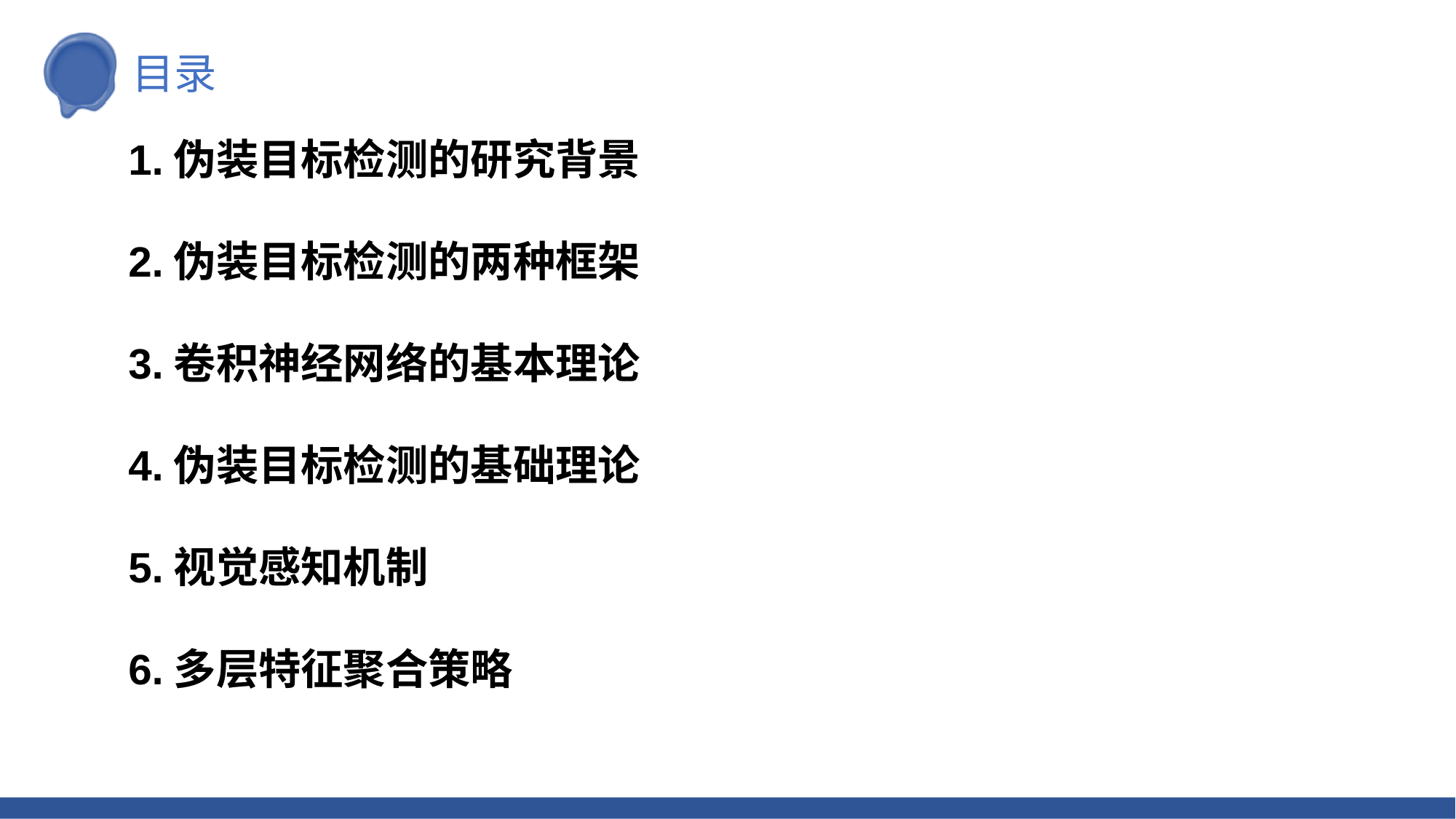

目录
1.伪装目标检测的研究背景

2.伪装目标检测的两种框架

3.卷积神经网络的基本理论

4.伪装目标检测的基础理论

5.视觉感知机制

6.多层特征聚合策略